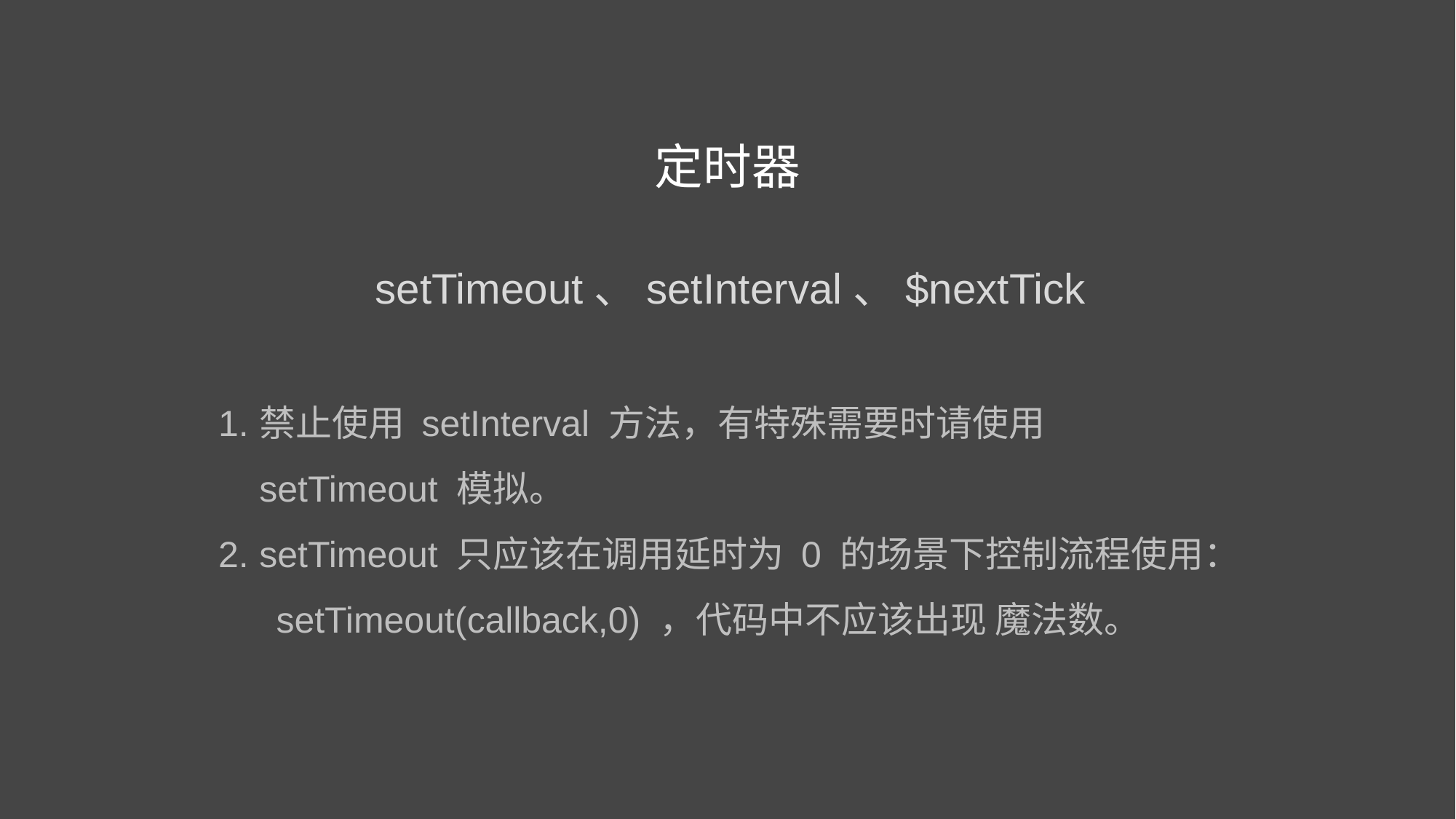

定时器
setTimeout、setInterval、$nextTick
禁止使用 setInterval 方法，有特殊需要时请使用 setTimeout 模拟。
setTimeout 只应该在调用延时为 0 的场景下控制流程使用： setTimeout(callback,0) ，代码中不应该出现 魔法数。